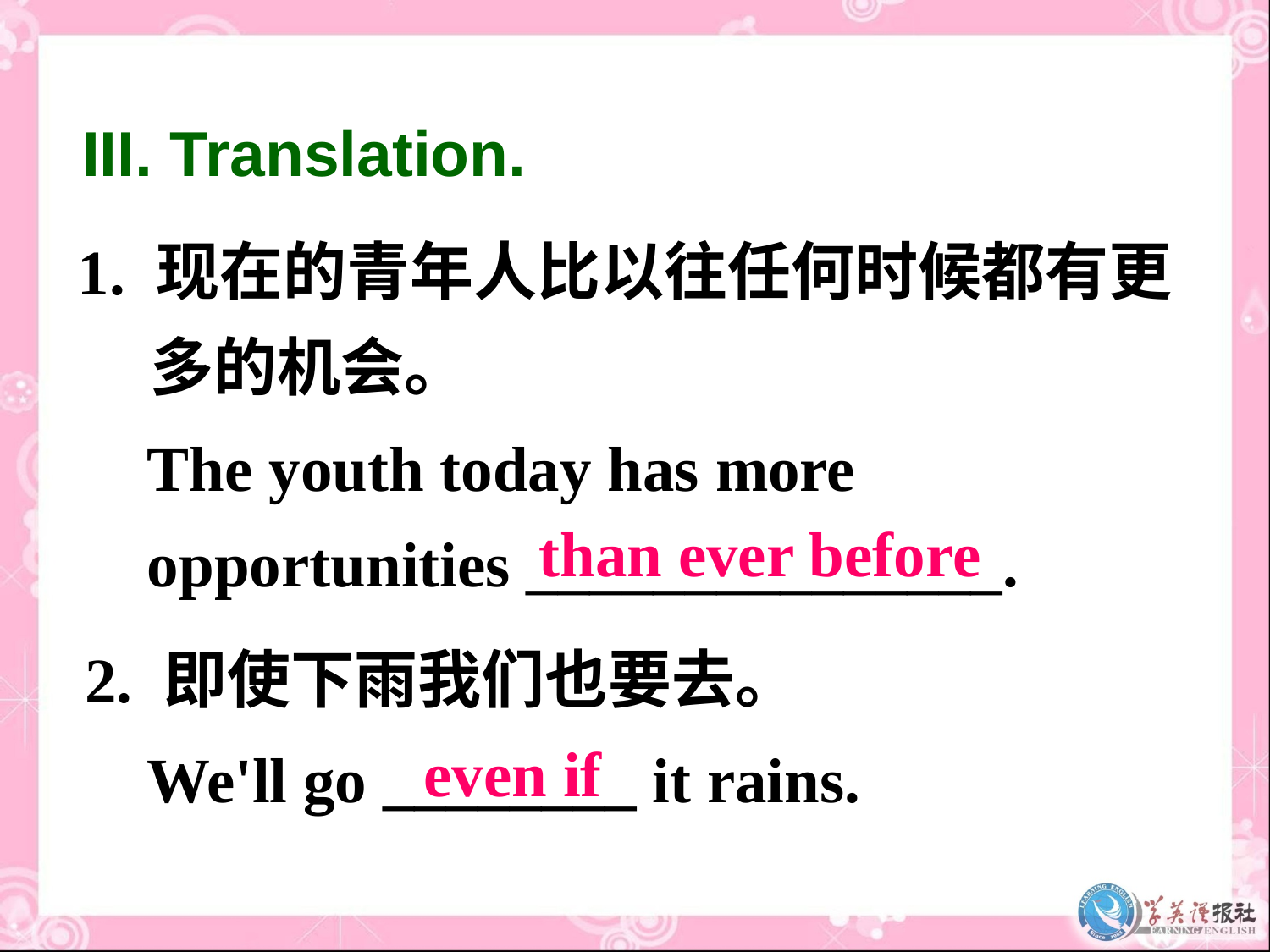

III. Translation.
1. 现在的青年人比以往任何时候都有更
    多的机会。
The youth today has more opportunities _______________.
than ever before
2. 即使下雨我们也要去。
We'll go ________ it rains.
even if